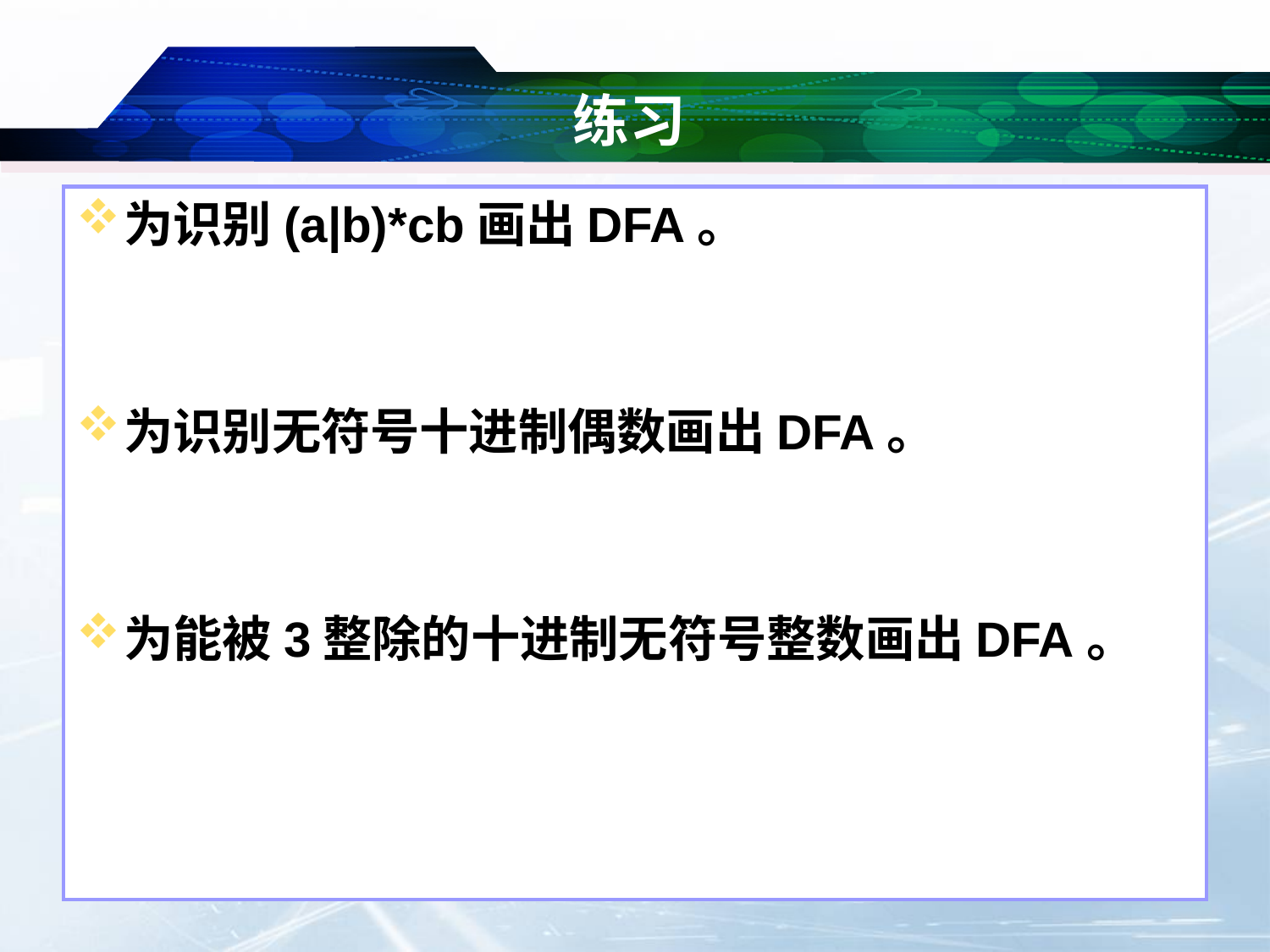

# 练习
为识别(a|b)*cb画出DFA。

为识别无符号十进制偶数画出DFA。

为能被3整除的十进制无符号整数画出DFA。